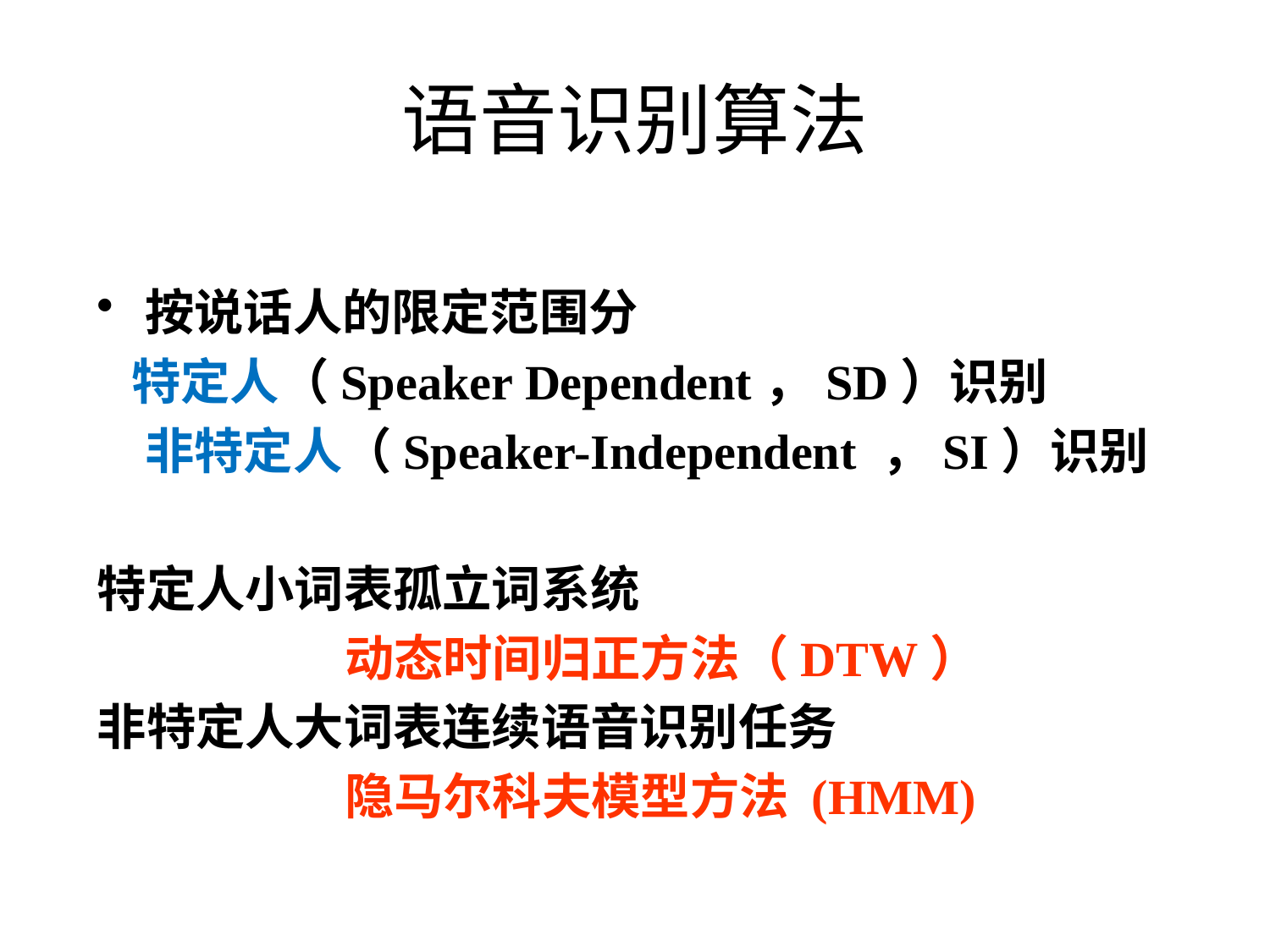

# 语音识别算法
按说话人的限定范围分
  特定人（Speaker Dependent，SD）识别
  	非特定人（Speaker-Independent ，SI）识别

特定人小词表孤立词系统
                     动态时间归正方法（DTW）
非特定人大词表连续语音识别任务
                     隐马尔科夫模型方法 (HMM)